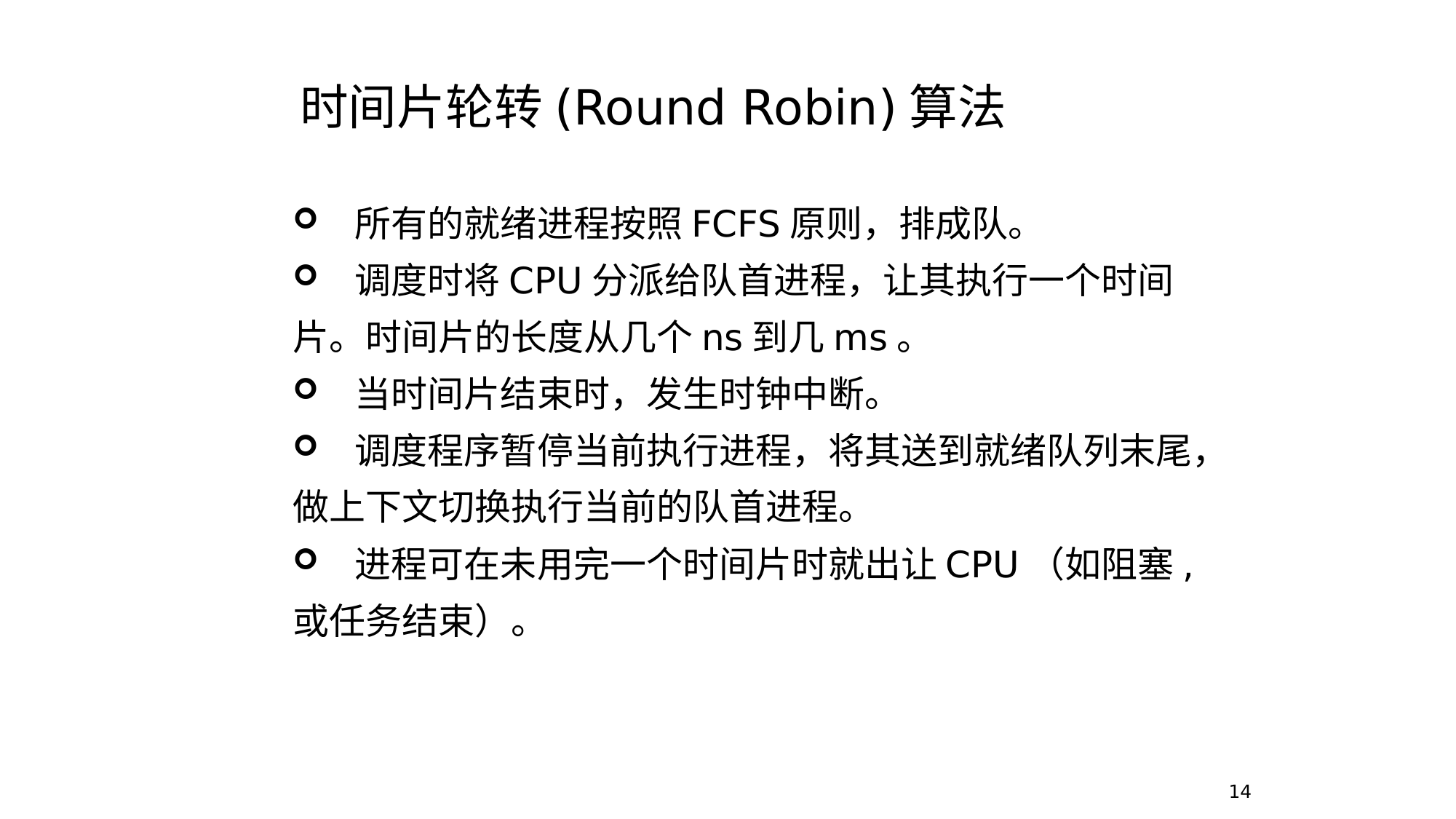

时间片轮转(Round Robin)算法
　所有的就绪进程按照FCFS原则，排成队。
　调度时将CPU分派给队首进程，让其执行一个时间片。时间片的长度从几个ns到几ms。
　当时间片结束时，发生时钟中断。
　调度程序暂停当前执行进程，将其送到就绪队列末尾，做上下文切换执行当前的队首进程。
　进程可在未用完一个时间片时就出让CPU（如阻塞,或任务结束）。
14